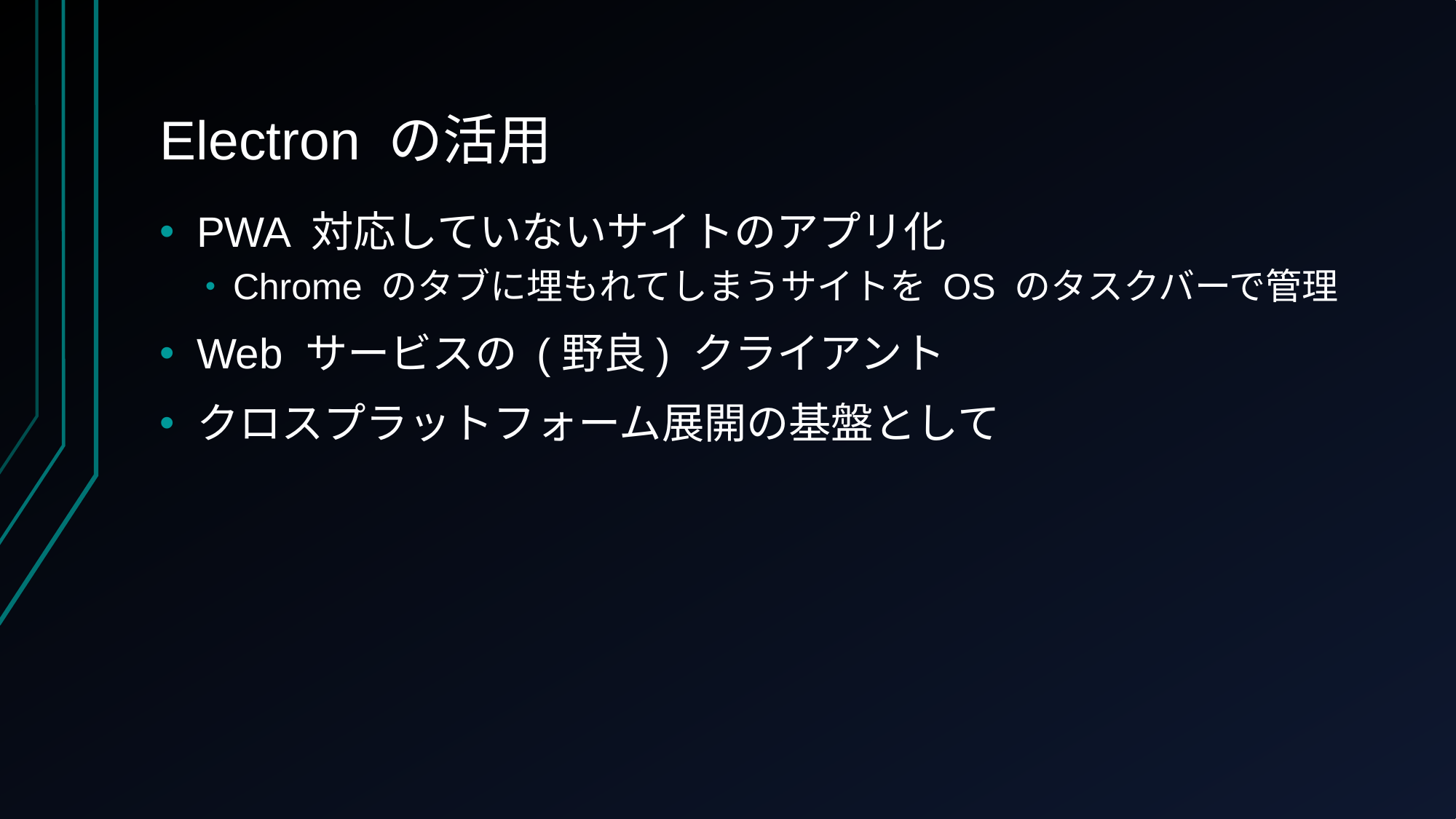

# Electron の活用
PWA 対応していないサイトのアプリ化
Chrome のタブに埋もれてしまうサイトを OS のタスクバーで管理
Web サービスの (野良) クライアント
クロスプラットフォーム展開の基盤として